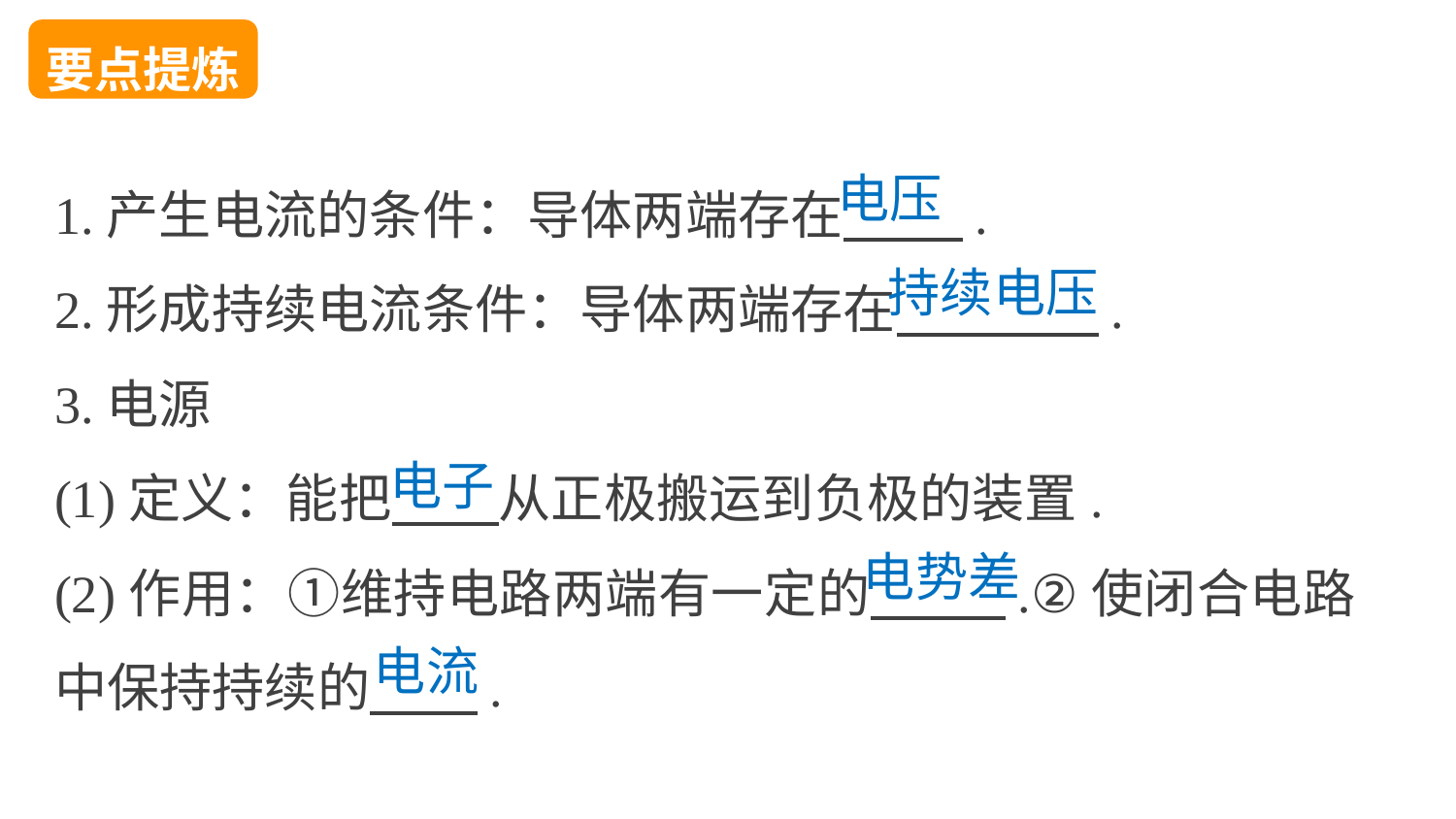

要点提炼
1.产生电流的条件：导体两端存在          .
2.形成持续电流条件：导体两端存在                 .
3.电源
(1)定义：能把         从正极搬运到负极的装置.
(2)作用：①维持电路两端有一定的           .②使闭合电路中保持持续的         .
电压
持续电压
电子
电势差
电流